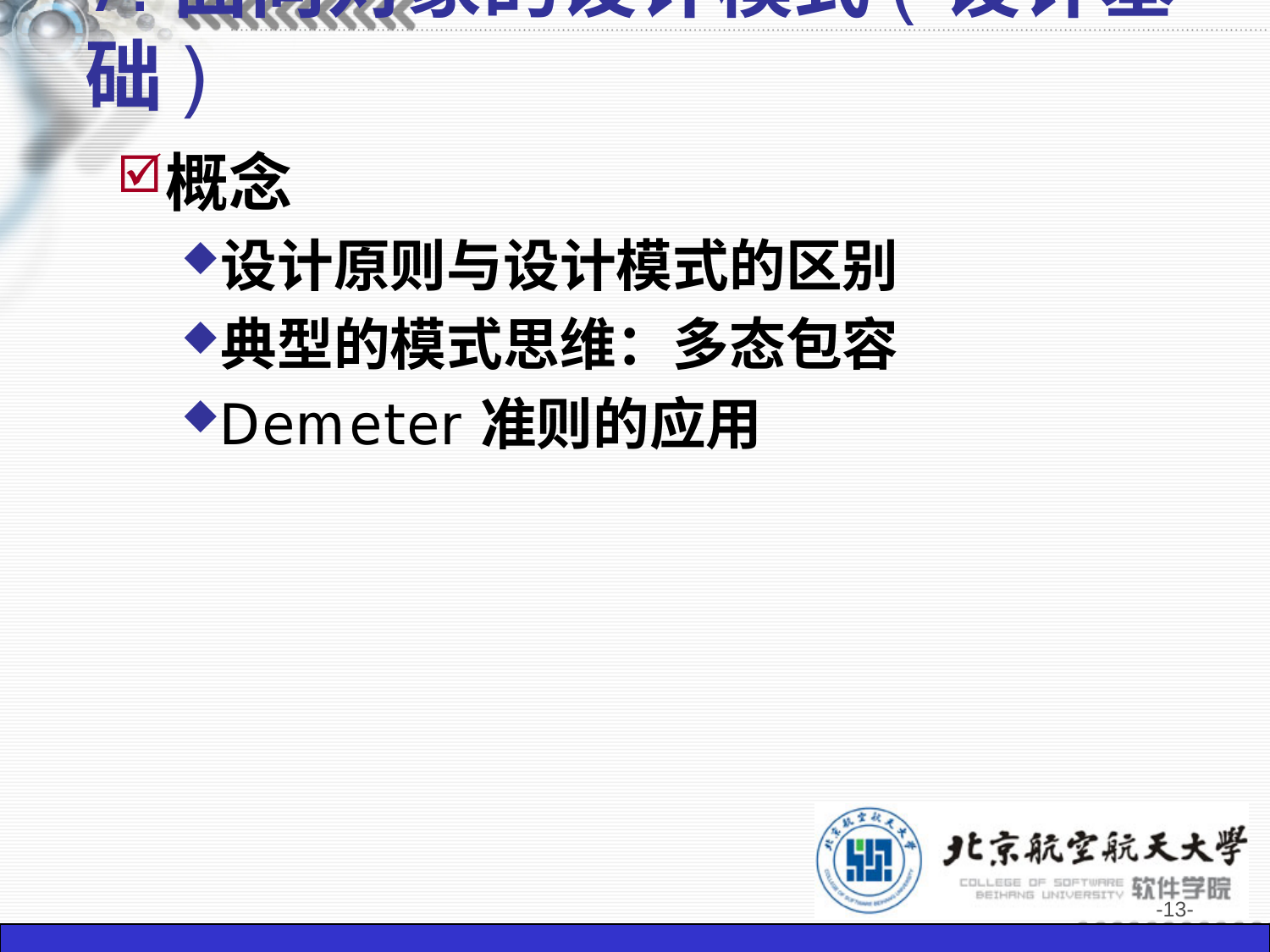

# 7.面向对象的设计模式(设计基础)
概念
设计原则与设计模式的区别
典型的模式思维：多态包容
Demeter准则的应用
-13-